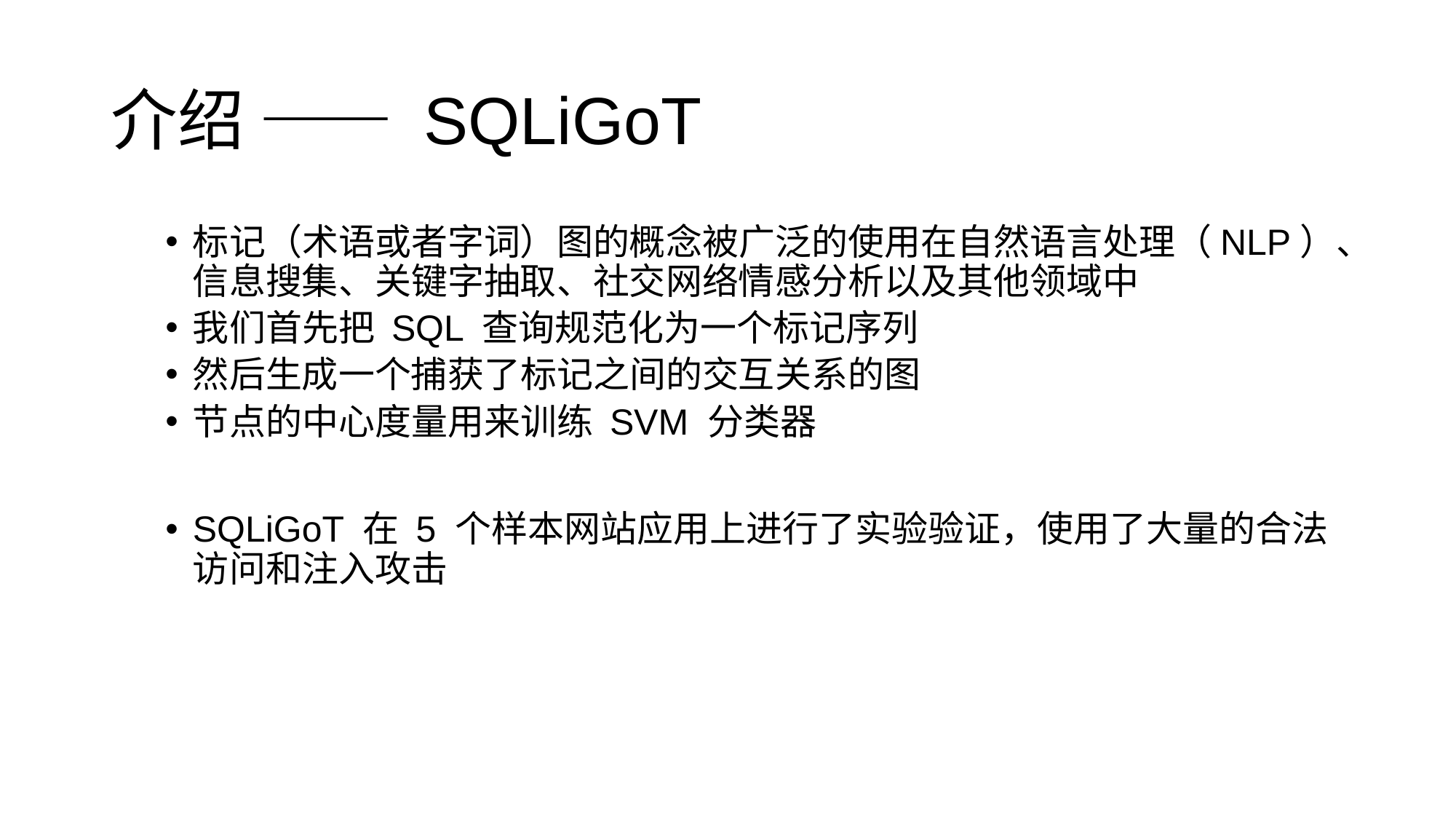

# 介绍 —— SQLiGoT
标记（术语或者字词）图的概念被广泛的使用在自然语言处理（NLP）、信息搜集、关键字抽取、社交网络情感分析以及其他领域中
我们首先把 SQL 查询规范化为一个标记序列
然后生成一个捕获了标记之间的交互关系的图
节点的中心度量用来训练 SVM 分类器

SQLiGoT 在 5 个样本网站应用上进行了实验验证，使用了大量的合法访问和注入攻击